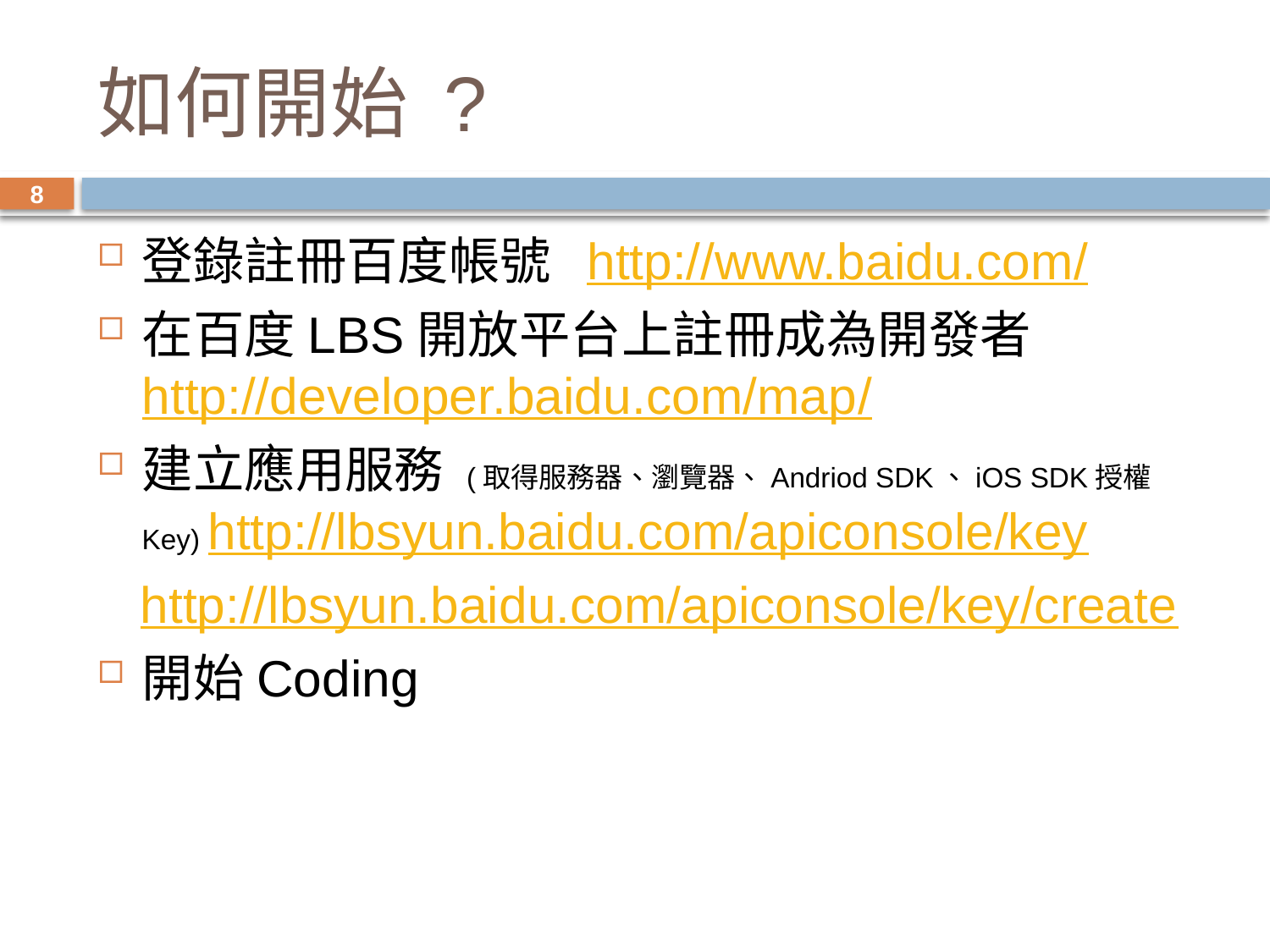

# 如何開始 ?
8
登錄註冊百度帳號  http://www.baidu.com/
在百度LBS開放平台上註冊成為開發者http://developer.baidu.com/map/
建立應用服務 (取得服務器、瀏覽器、Andriod SDK、iOS SDK授權Key) http://lbsyun.baidu.com/apiconsole/key
   http://lbsyun.baidu.com/apiconsole/key/create
開始Coding